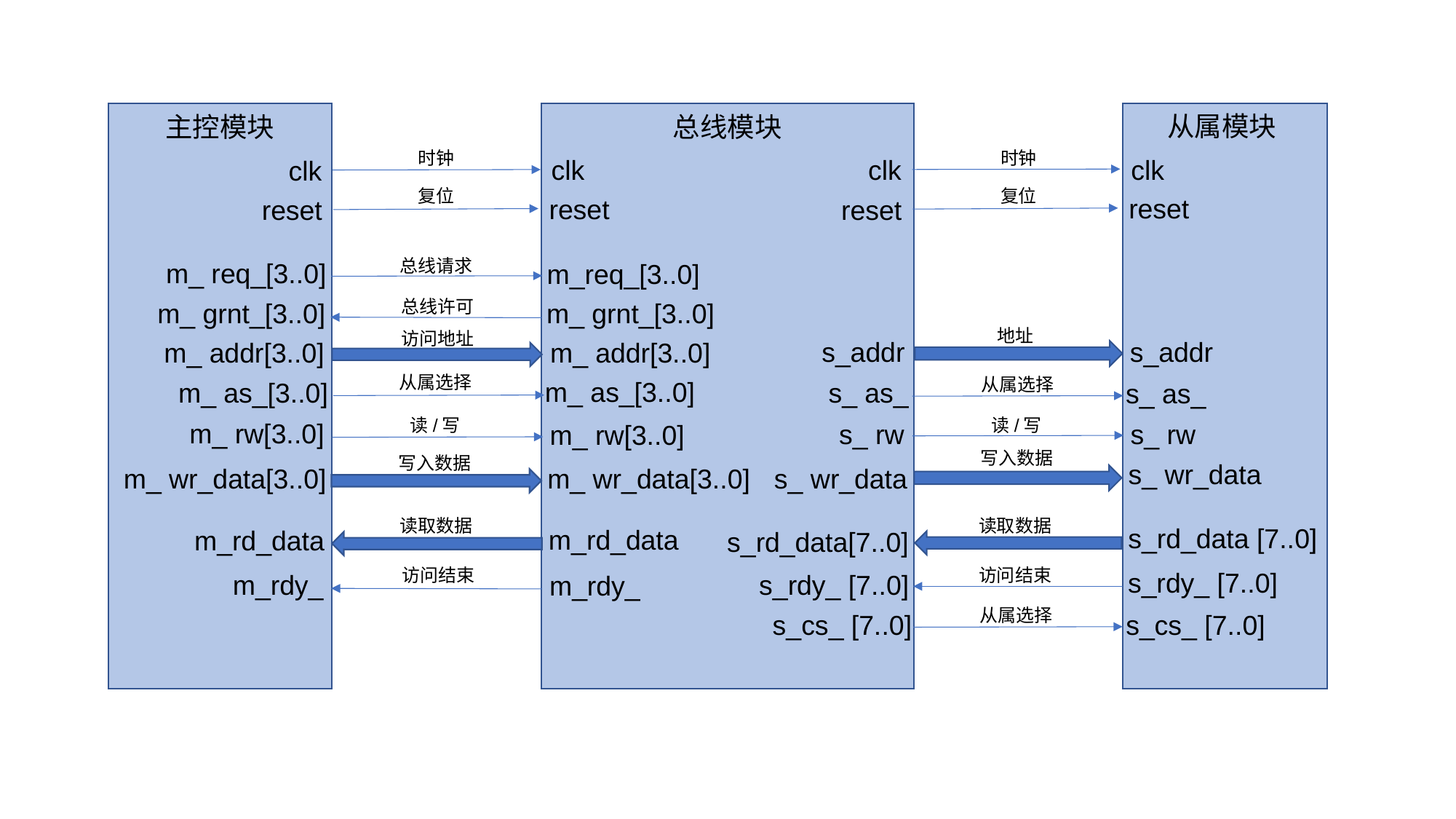

从属模块
主控模块
总线模块
时钟
时钟
clk
clk
clk
clk
复位
复位
reset
reset
reset
reset
总线请求
m_ req_[3..0]
m_req_[3..0]
总线许可
m_ grnt_[3..0]
m_ grnt_[3..0]
地址
访问地址
s_addr
s_addr
m_ addr[3..0]
m_ addr[3..0]

从属选择
从属选择
m_ as_[3..0]
m_ as_[3..0]
s_ as_
s_ as_
读/写
读/写
m_ rw[3..0]
s_ rw
s_ rw
m_ rw[3..0]
写入数据
写入数据
s_ wr_data
s_ wr_data
m_ wr_data[3..0]
m_ wr_data[3..0]

读取数据
读取数据
s_rd_data [7..0]
m_rd_data
m_rd_data
s_rd_data[7..0]

访问结束
访问结束
s_rdy_ [7..0]
m_rdy_
s_rdy_ [7..0]
m_rdy_
从属选择
s_cs_ [7..0]
s_cs_ [7..0]